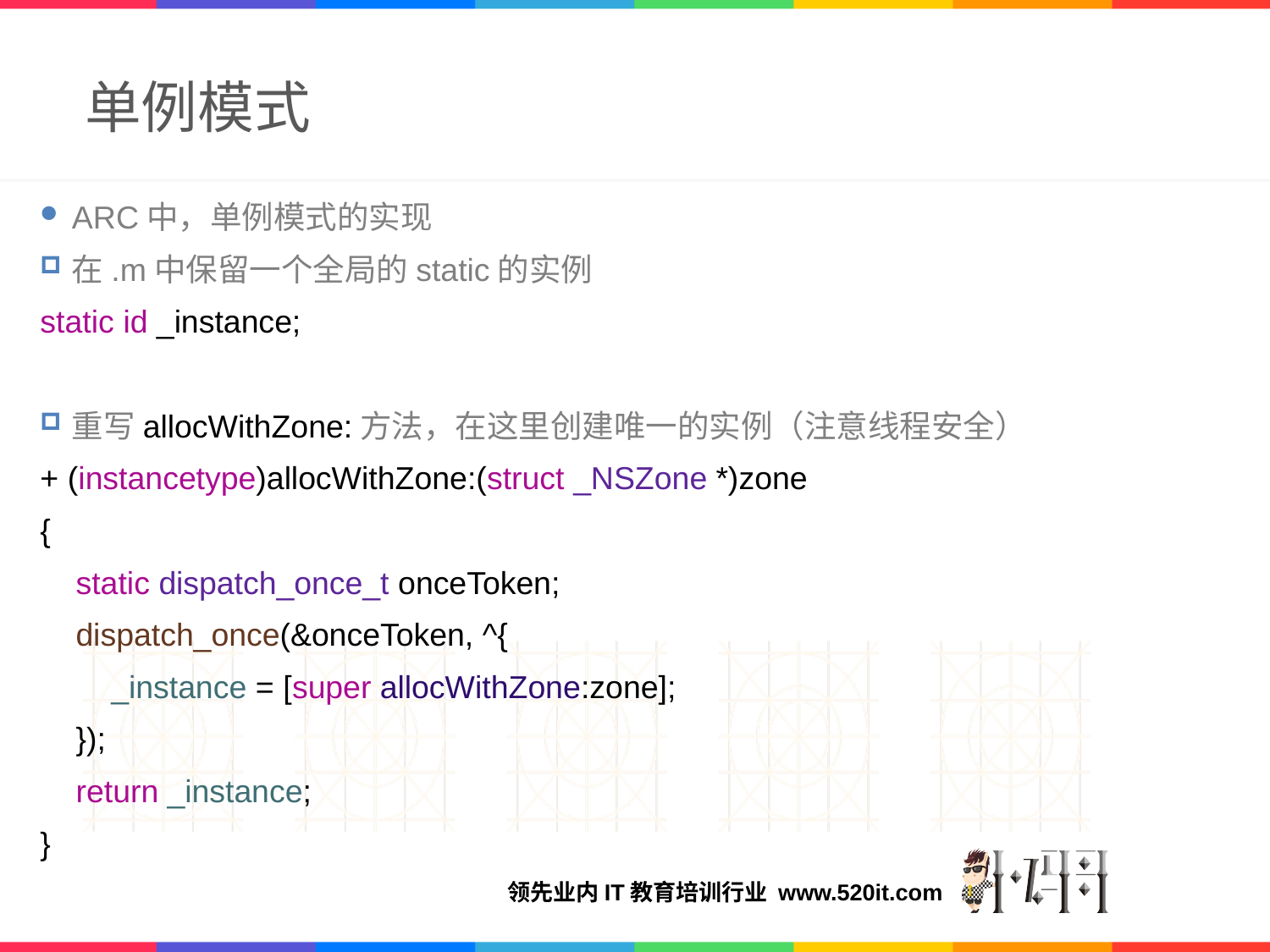

# 单例模式
ARC中，单例模式的实现
在.m中保留一个全局的static的实例
static id _instance;

重写allocWithZone:方法，在这里创建唯一的实例（注意线程安全）
+ (instancetype)allocWithZone:(struct _NSZone *)zone
{
    static dispatch_once_t onceToken;
    dispatch_once(&onceToken, ^{
        _instance = [super allocWithZone:zone];
    });
    return _instance;
}